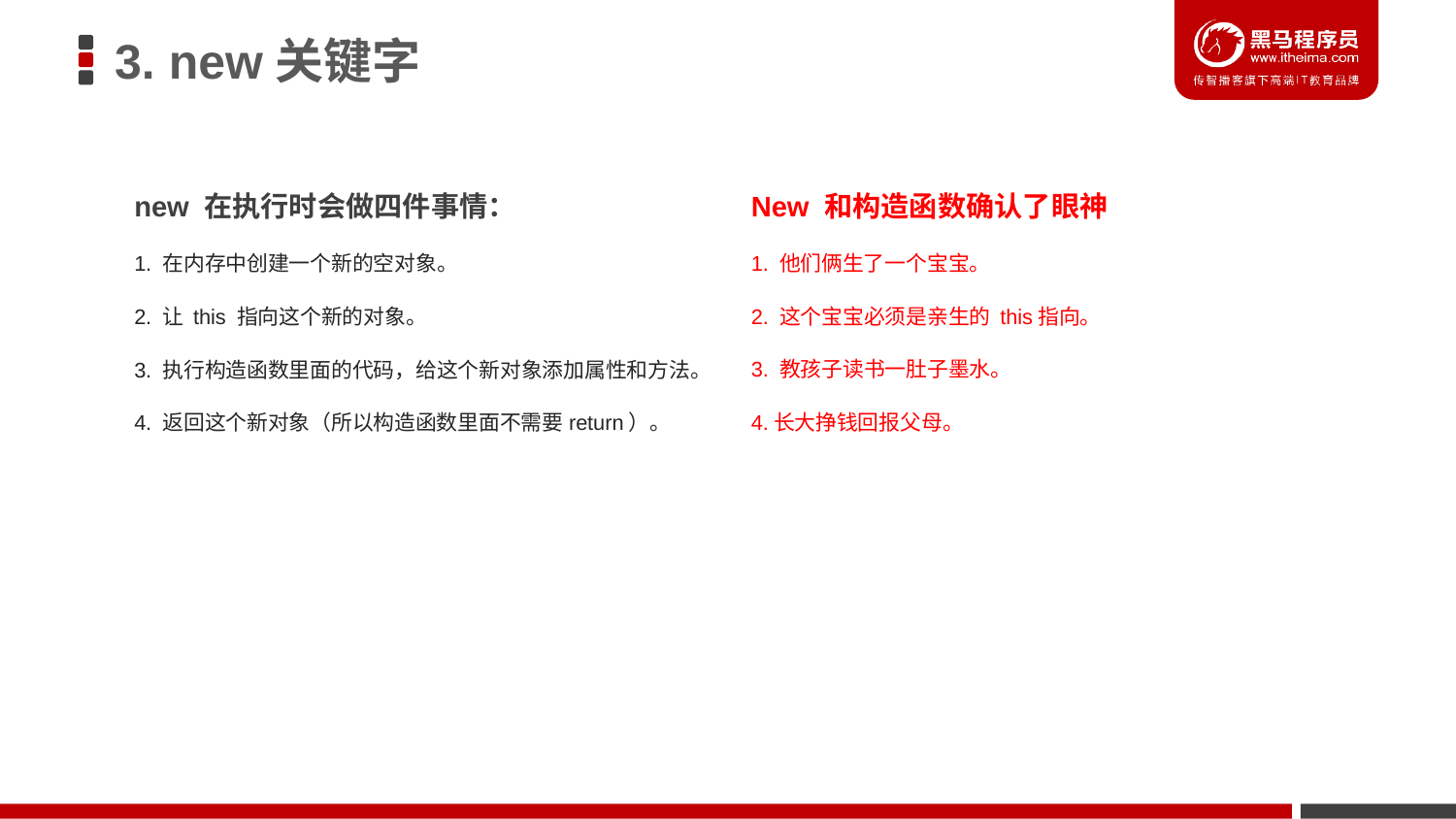

# 3. new关键字
New 和构造函数确认了眼神
1. 他们俩生了一个宝宝。
2. 这个宝宝必须是亲生的 this指向。
3. 教孩子读书一肚子墨水。
4.长大挣钱回报父母。
new 在执行时会做四件事情：
1. 在内存中创建一个新的空对象。
2. 让 this 指向这个新的对象。
3. 执行构造函数里面的代码，给这个新对象添加属性和方法。
4. 返回这个新对象（所以构造函数里面不需要return）。